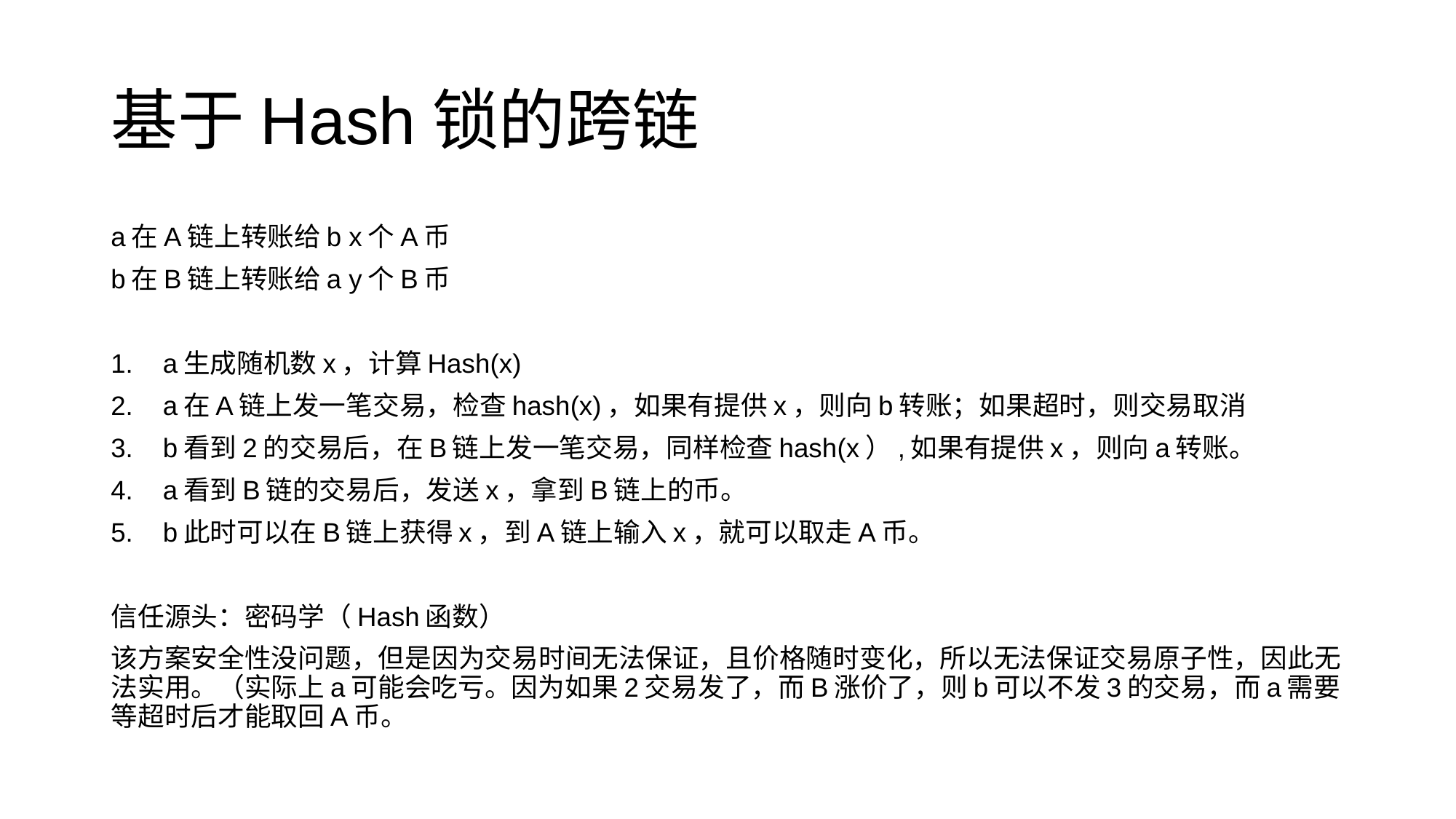

# 基于Hash锁的跨链
a在A链上转账给b x个A币
b在B链上转账给a y个B币

a生成随机数x，计算Hash(x)
a在A链上发一笔交易，检查hash(x)，如果有提供x，则向b转账；如果超时，则交易取消
b看到2的交易后，在B链上发一笔交易，同样检查hash(x）,如果有提供x，则向a转账。
a看到B链的交易后，发送x，拿到B链上的币。
b此时可以在B链上获得x，到A链上输入x，就可以取走A币。

信任源头：密码学（Hash函数）
该方案安全性没问题，但是因为交易时间无法保证，且价格随时变化，所以无法保证交易原子性，因此无法实用。（实际上a可能会吃亏。因为如果2交易发了，而B涨价了，则b可以不发3的交易，而a需要等超时后才能取回A币。